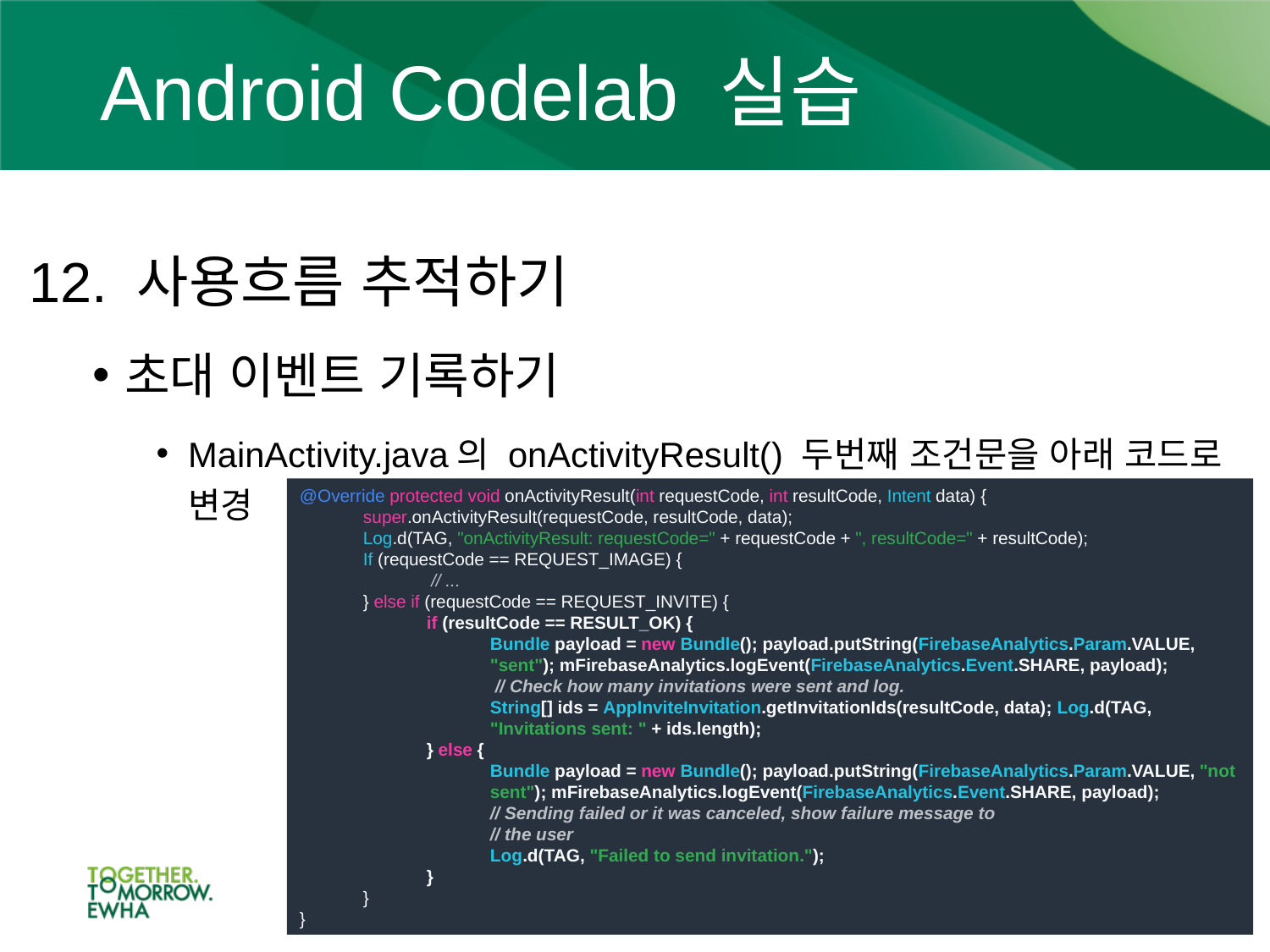

# Android Codelab 실습
12. 사용흐름 추적하기
초대 이벤트 기록하기
MainActivity.java의 onActivityResult() 두번째 조건문을 아래 코드로 변경
@Override protected void onActivityResult(int requestCode, int resultCode, Intent data) {
super.onActivityResult(requestCode, resultCode, data);
Log.d(TAG, "onActivityResult: requestCode=" + requestCode + ", resultCode=" + resultCode);
If (requestCode == REQUEST_IMAGE) {
              // ...
} else if (requestCode == REQUEST_INVITE) {
if (resultCode == RESULT_OK) {
Bundle payload = new Bundle(); payload.putString(FirebaseAnalytics.Param.VALUE, "sent"); mFirebaseAnalytics.logEvent(FirebaseAnalytics.Event.SHARE, payload);
 // Check how many invitations were sent and log.
String[] ids = AppInviteInvitation.getInvitationIds(resultCode, data); Log.d(TAG, "Invitations sent: " + ids.length);
} else {
Bundle payload = new Bundle(); payload.putString(FirebaseAnalytics.Param.VALUE, "not sent"); mFirebaseAnalytics.logEvent(FirebaseAnalytics.Event.SHARE, payload);
// Sending failed or it was canceled, show failure message to
// the user
Log.d(TAG, "Failed to send invitation.");
}
}
}
32